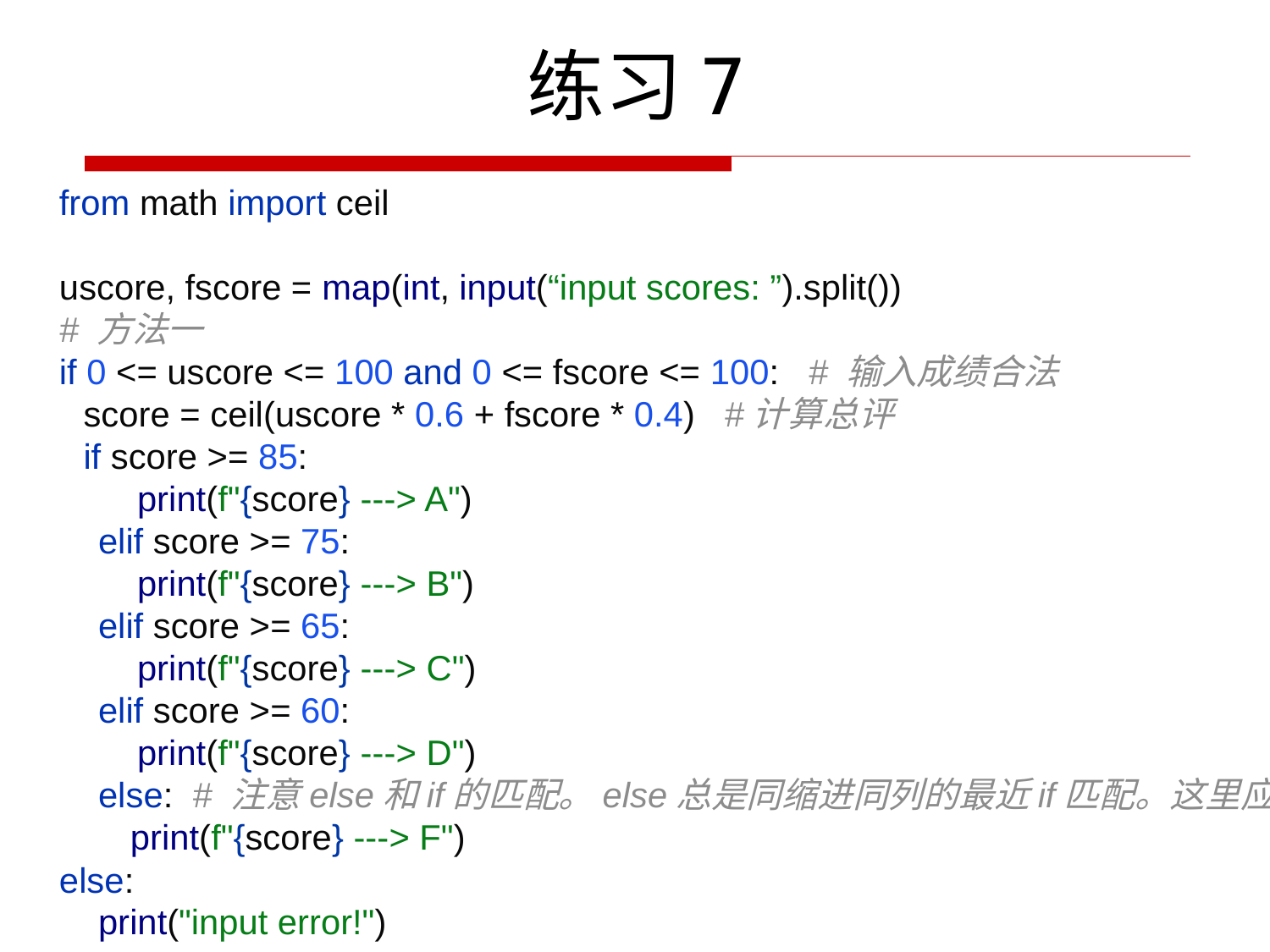

# 练习7
练习
from math import ceil
uscore, fscore = map(int, input(“input scores: ”).split())
# 方法一
if 0 <= uscore <= 100 and 0 <= fscore <= 100:   # 输入成绩合法
  score = ceil(uscore * 0.6 + fscore * 0.4)   #计算总评
  if score >= 85:
        print(f"{score} ---> A")
    elif score >= 75:
        print(f"{score} ---> B")
    elif score >= 65:
        print(f"{score} ---> C")
    elif score >= 60:
        print(f"{score} ---> D")
    else:  # 注意else和if的匹配。else总是同缩进同列的最近if匹配。这里应缩进
        print(f"{score} ---> F")
else:
    print("input error!")